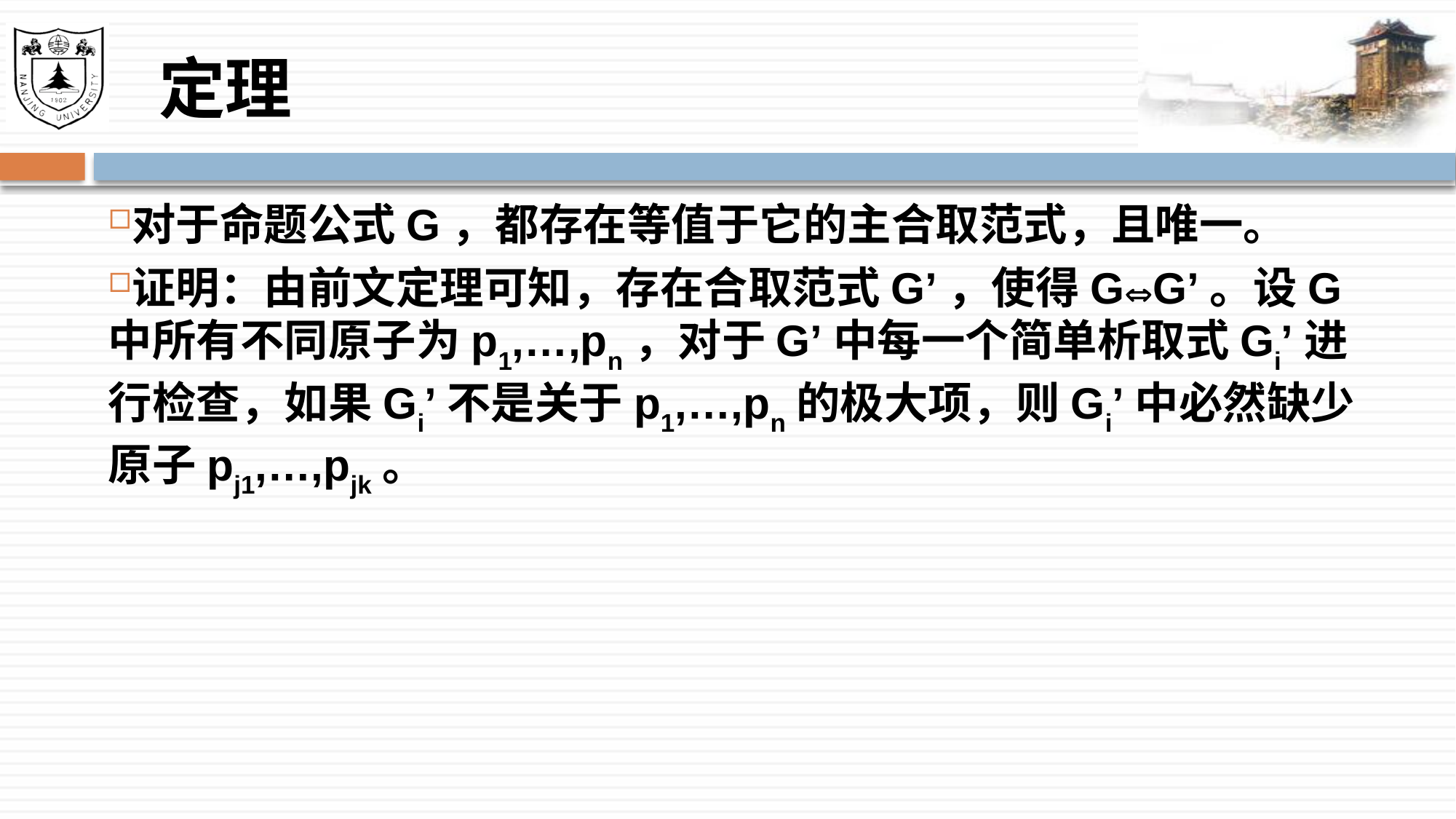

# 定理
对于命题公式G，都存在等值于它的主合取范式，且唯一。
证明：由前文定理可知，存在合取范式G’，使得G⇔G’。设G中所有不同原子为p1,…,pn，对于G’中每一个简单析取式Gi’进行检查，如果Gi’不是关于p1,…,pn的极大项，则Gi’中必然缺少原子pj1,…,pjk。